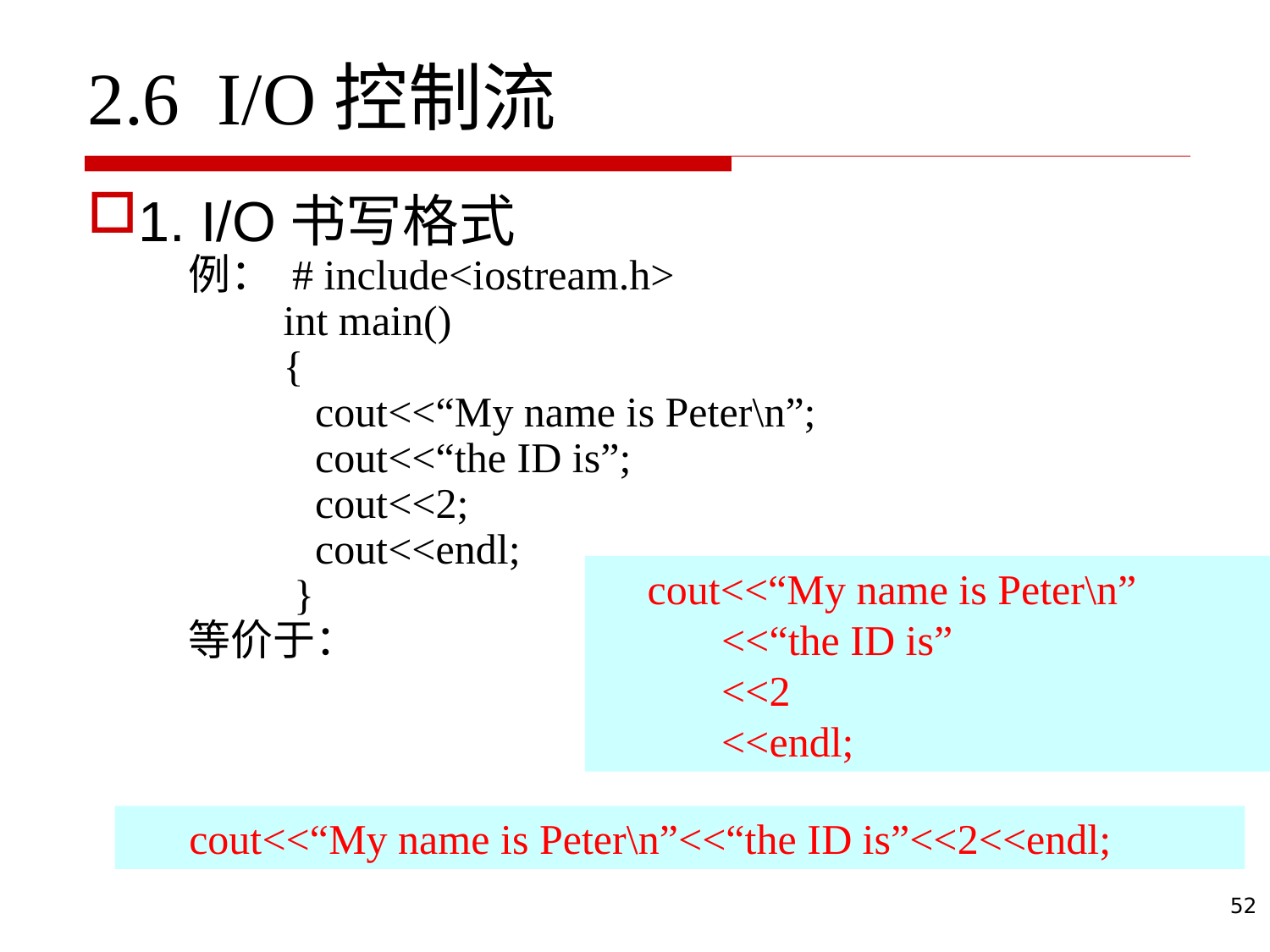

2.6  I/O控制流
1. I/O书写格式
例： # include<iostream.h>
         int main()
         {
            cout<<“My name is Peter\n”;
            cout<<“the ID is”;
            cout<<2;
            cout<<endl;
          }
等价于：
cout<<“My name is Peter\n”
       <<“the ID is”
       <<2
       <<endl;
cout<<“My name is Peter\n”<<“the ID is”<<2<<endl;
52